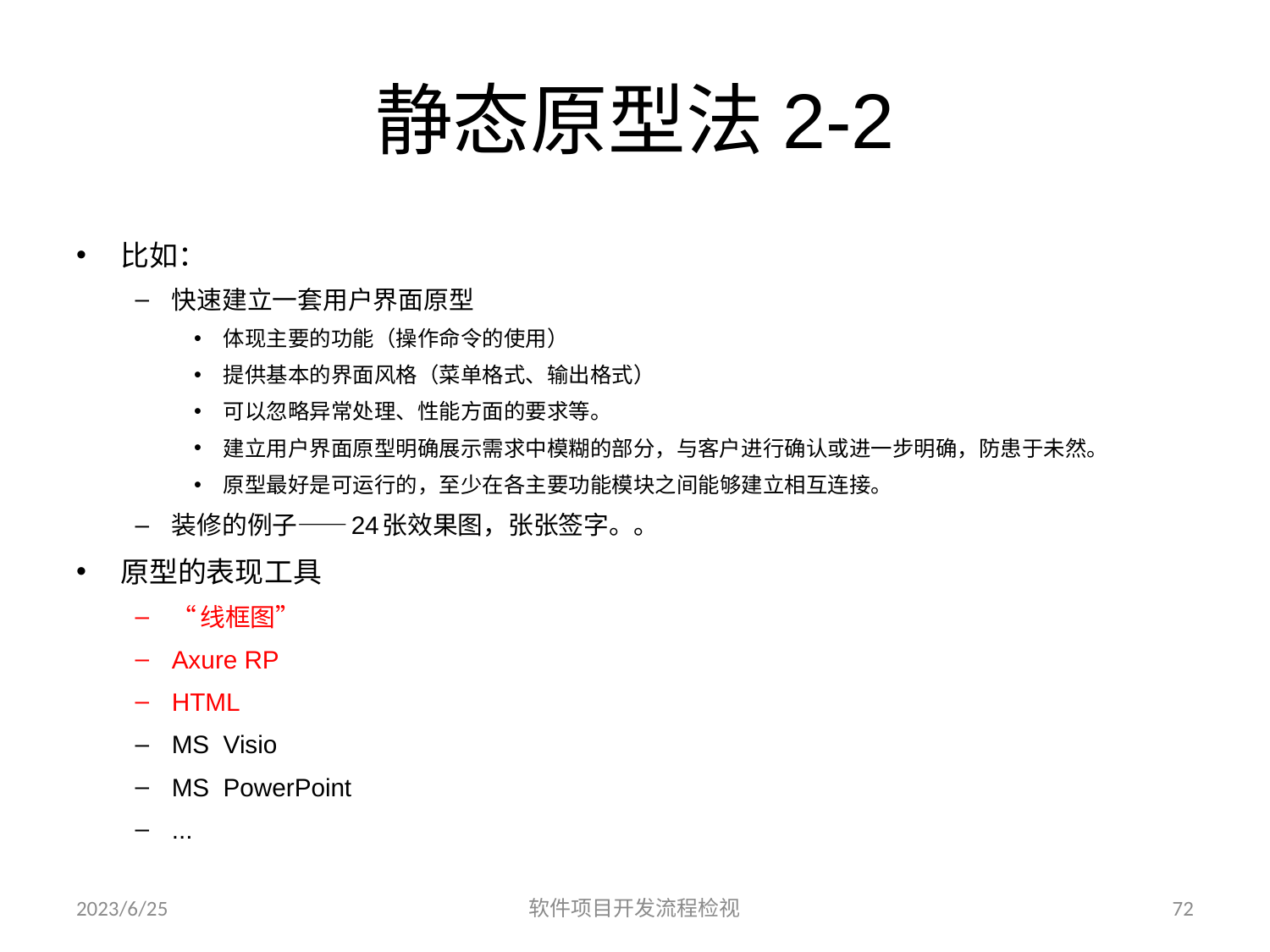

# 静态原型法2-2
比如：
快速建立一套用户界面原型
体现主要的功能（操作命令的使用）
提供基本的界面风格（菜单格式、输出格式）
可以忽略异常处理、性能方面的要求等。
建立用户界面原型明确展示需求中模糊的部分，与客户进行确认或进一步明确，防患于未然。
原型最好是可运行的，至少在各主要功能模块之间能够建立相互连接。
装修的例子——24张效果图，张张签字。。
原型的表现工具
“线框图”
Axure RP
HTML
MS  Visio
MS  PowerPoint
...
2023/6/25
软件项目开发流程检视
72